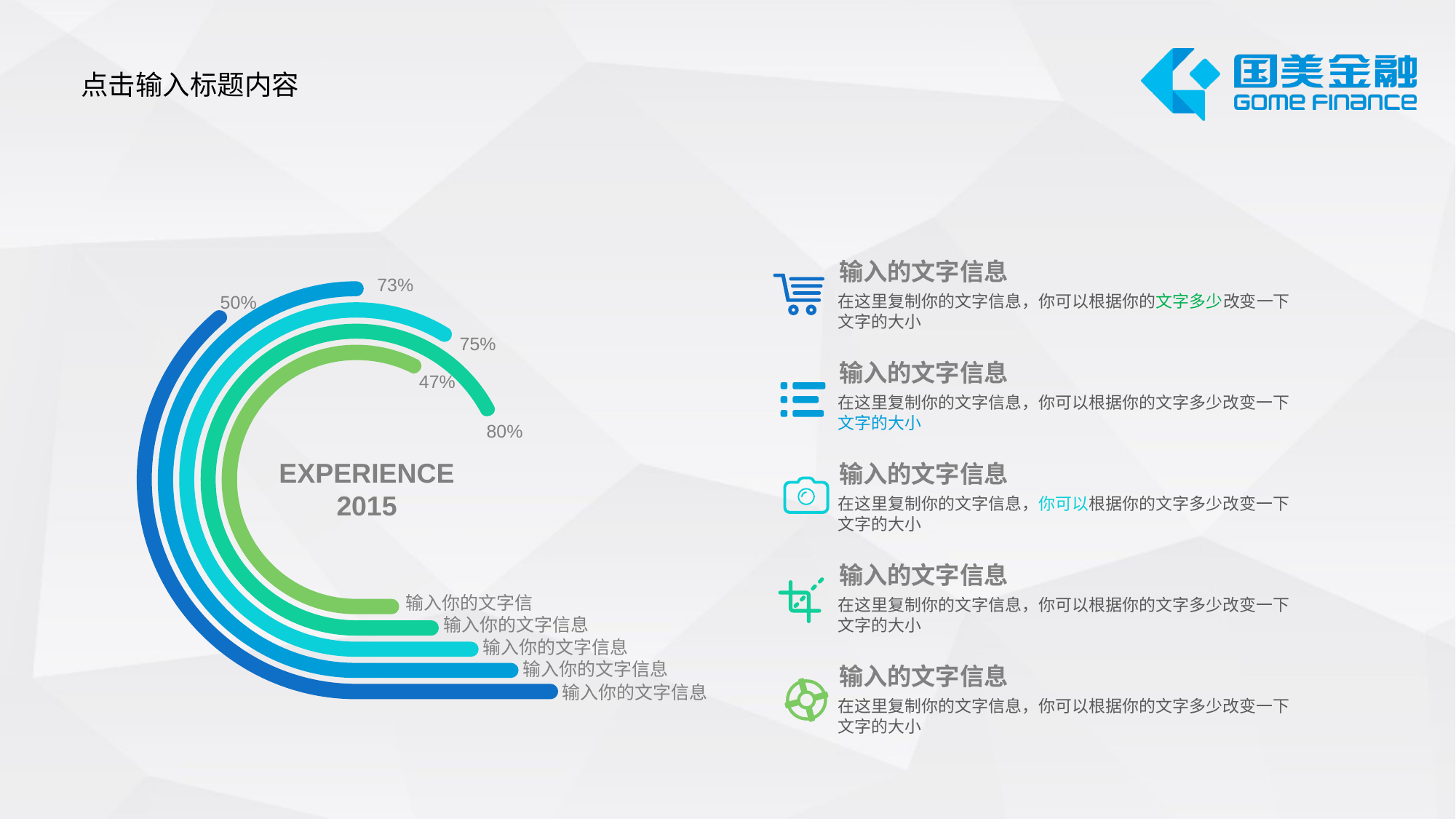

点击输入标题内容
输入的文字信息
73%

50%
在这里复制你的文字信息，你可以根据你的文字多少改变一下文字的大小

75%

输入的文字信息
47%

在这里复制你的文字信息，你可以根据你的文字多少改变一下文字的大小
80%
EXPERIENCE
2015
输入的文字信息

在这里复制你的文字信息，你可以根据你的文字多少改变一下文字的大小
输入的文字信息

输入你的文字信
在这里复制你的文字信息，你可以根据你的文字多少改变一下文字的大小
输入你的文字信息
输入你的文字信息
输入你的文字信息
输入的文字信息
输入你的文字信息

在这里复制你的文字信息，你可以根据你的文字多少改变一下文字的大小